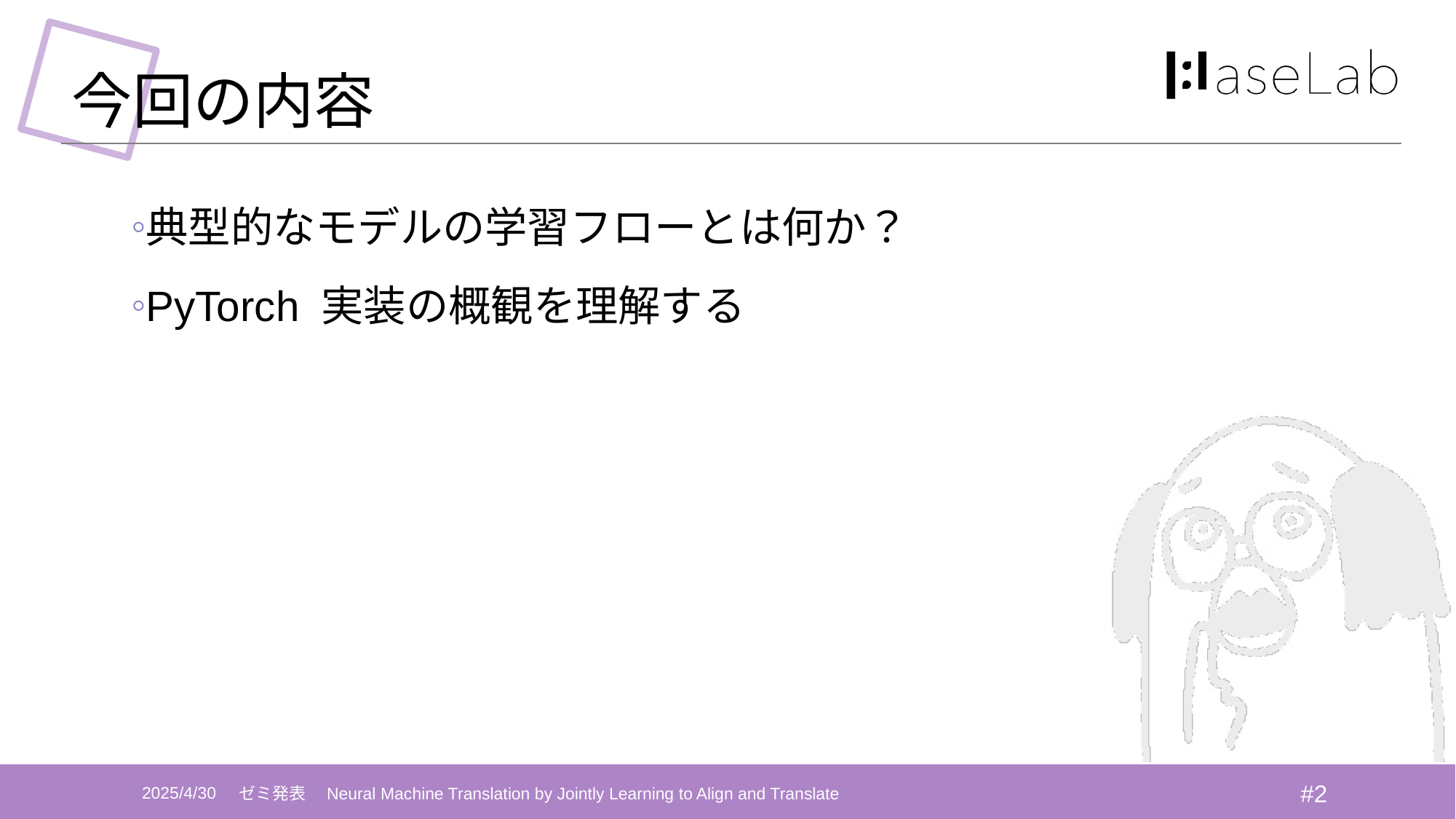

# 今回の内容
典型的なモデルの学習フローとは何か？
PyTorch 実装の概観を理解する

2025/4/30
ゼミ発表　Neural Machine Translation by Jointly Learning to Align and Translate
#2